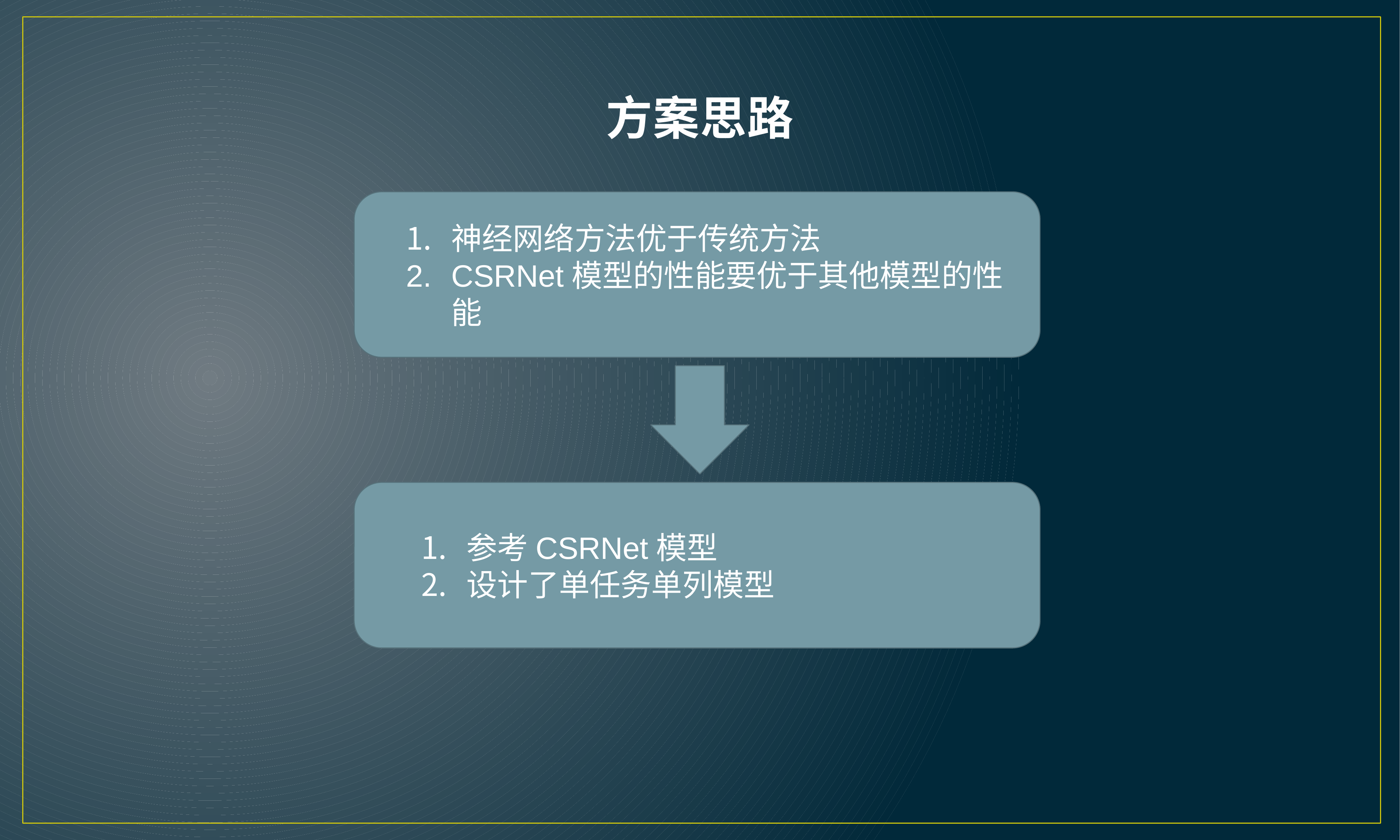

# 方案思路
神经网络方法优于传统方法
CSRNet模型的性能要优于其他模型的性能

参考CSRNet模型
设计了单任务单列模型